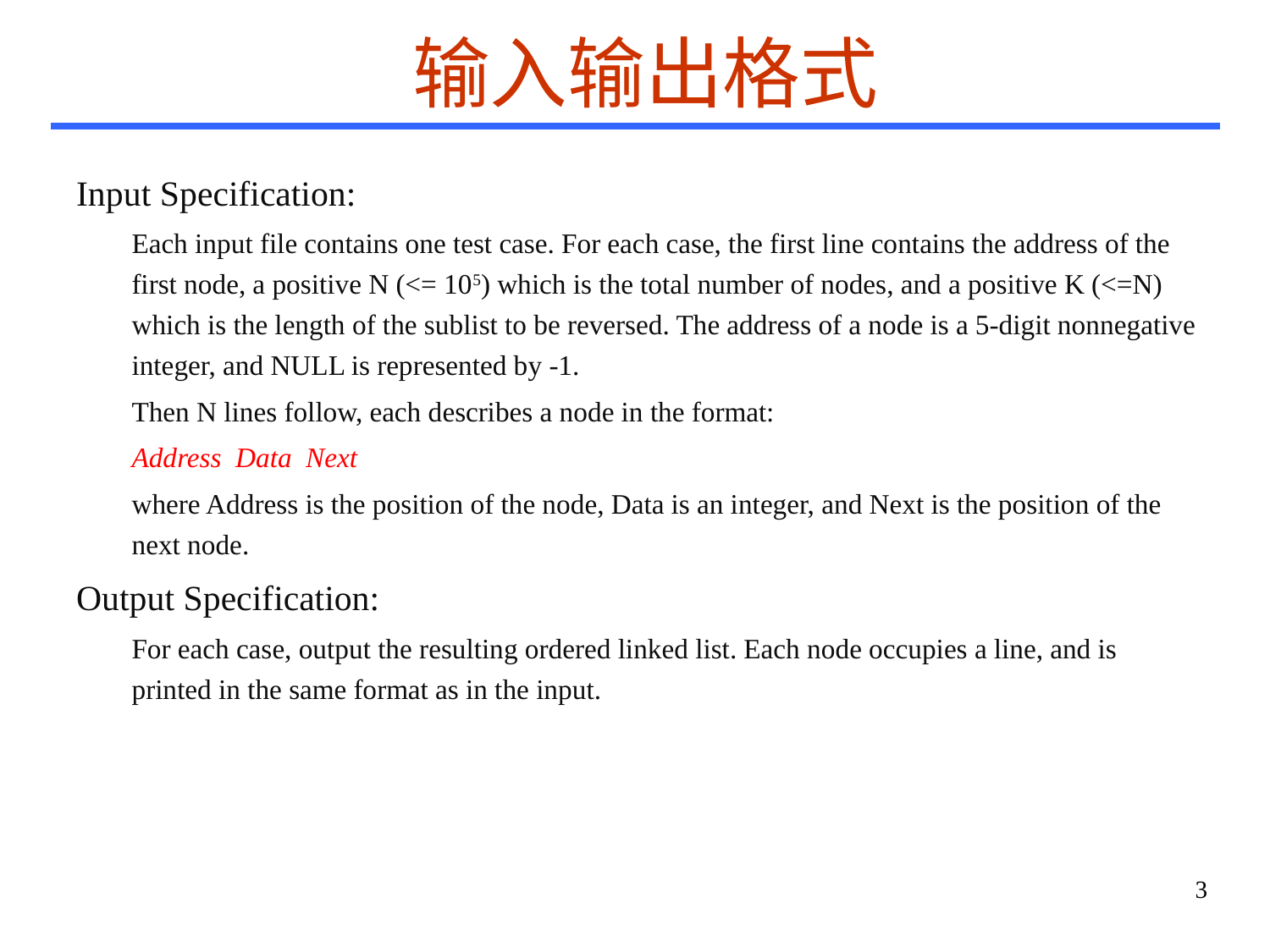

# 输入输出格式
Input Specification:
Each input file contains one test case. For each case, the first line contains the address of the first node, a positive N (<= 105) which is the total number of nodes, and a positive K (<=N) which is the length of the sublist to be reversed. The address of a node is a 5-digit nonnegative integer, and NULL is represented by -1.
Then N lines follow, each describes a node in the format:
Address  Data  Next
where Address is the position of the node, Data is an integer, and Next is the position of the next node.
Output Specification:
For each case, output the resulting ordered linked list. Each node occupies a line, and is printed in the same format as in the input.